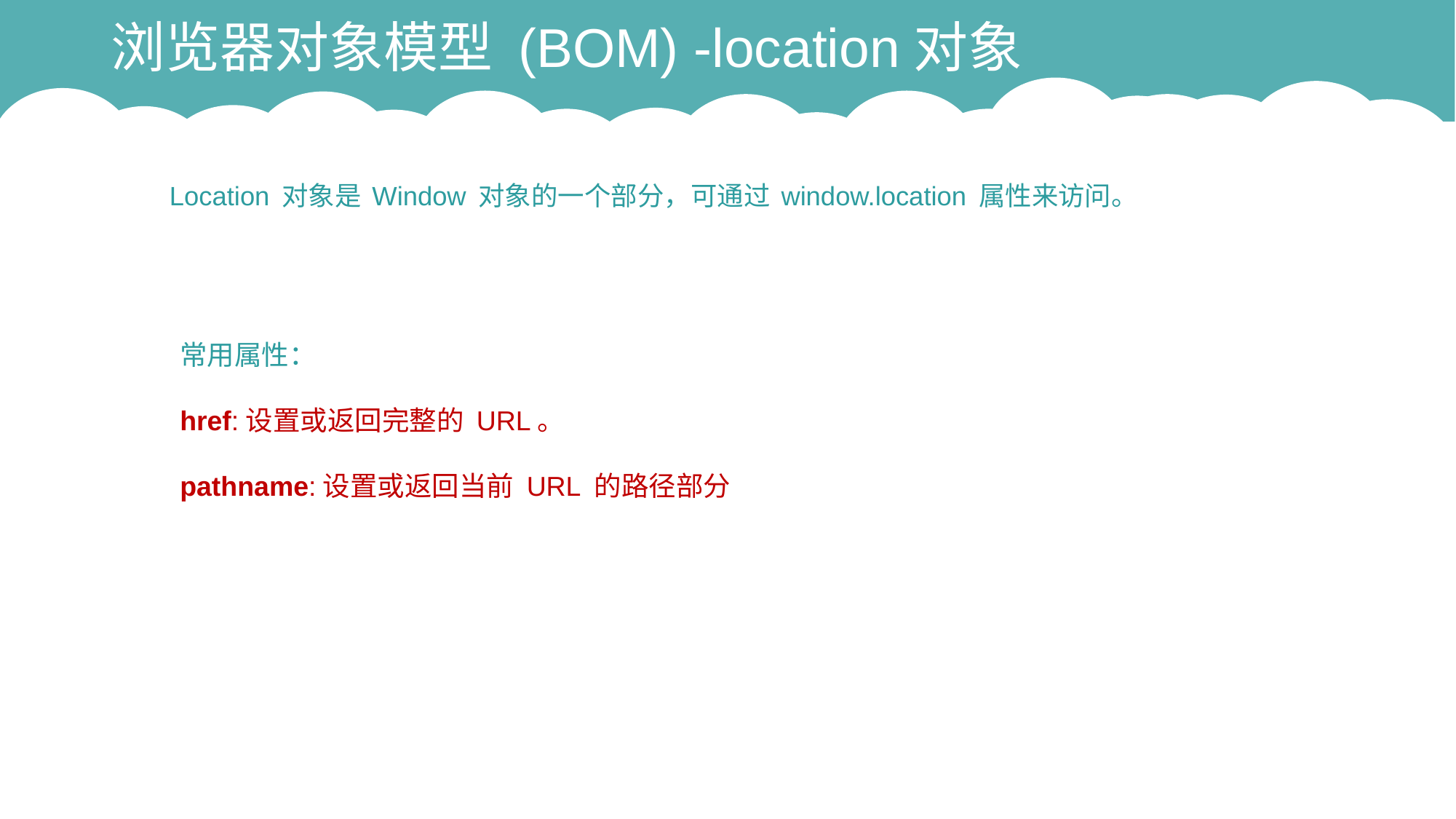

# 浏览器对象模型 (BOM) -location对象
Location 对象是 Window 对象的一个部分，可通过 window.location 属性来访问。
常用属性：

href:设置或返回完整的 URL。

pathname:设置或返回当前 URL 的路径部分